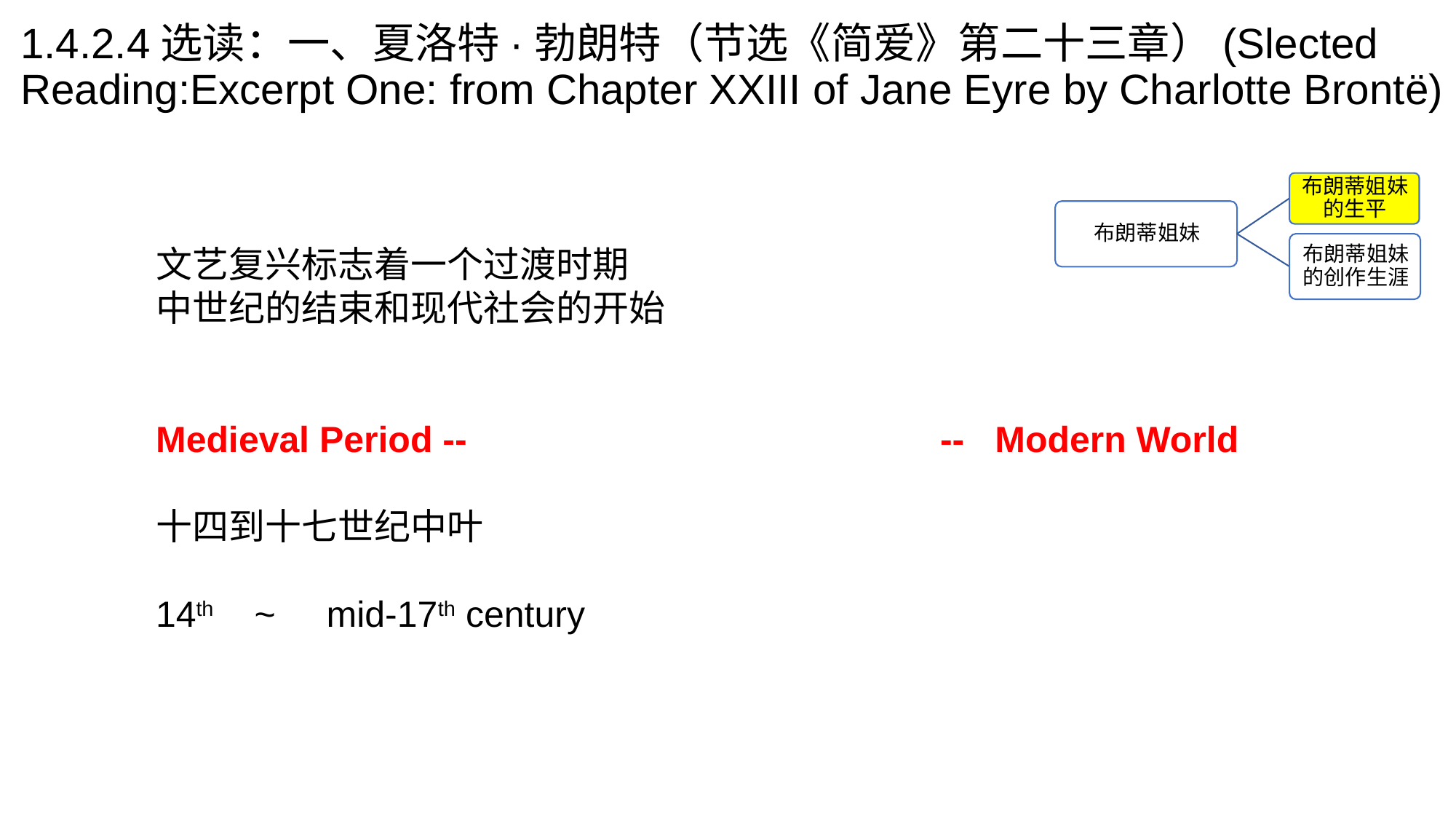

# 1.4.2.4选读：一、夏洛特·勃朗特（节选《简爱》第二十三章）(Slected Reading:Excerpt One: from Chapter XXIII of Jane Eyre by Charlotte Brontë)
布朗蒂姐妹

布朗蒂姐妹的生平

布朗蒂姐妹的创作生涯
文艺复兴标志着一个过渡时期
中世纪的结束和现代社会的开始

Medieval Period -- 					  --   Modern World

十四到十七世纪中叶

14th    ~     mid-17th century